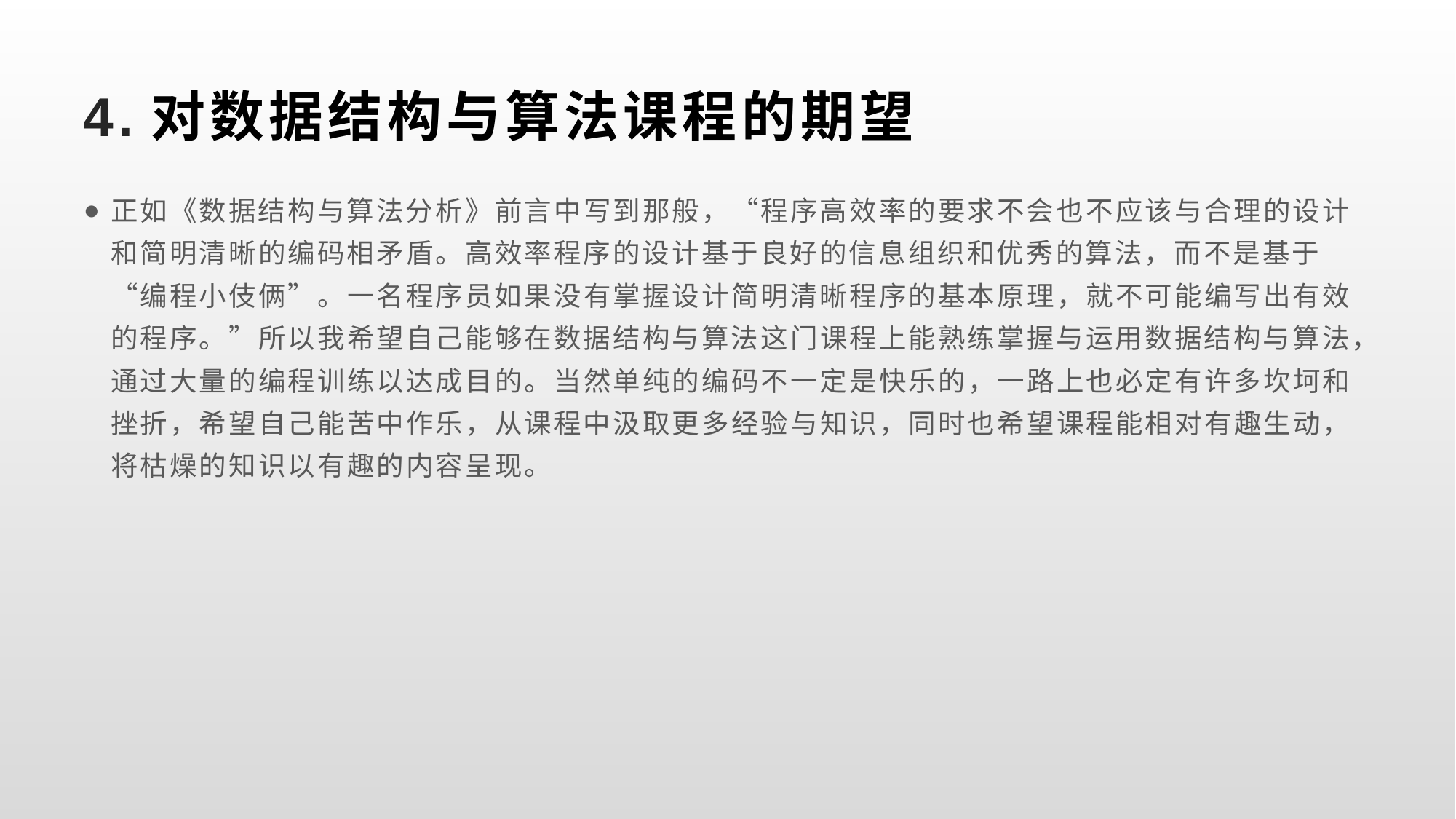

# 4.对数据结构与算法课程的期望
正如《数据结构与算法分析》前言中写到那般，“程序高效率的要求不会也不应该与合理的设计和简明清晰的编码相矛盾。高效率程序的设计基于良好的信息组织和优秀的算法，而不是基于“编程小伎俩”。一名程序员如果没有掌握设计简明清晰程序的基本原理，就不可能编写出有效的程序。”所以我希望自己能够在数据结构与算法这门课程上能熟练掌握与运用数据结构与算法，通过大量的编程训练以达成目的。当然单纯的编码不一定是快乐的，一路上也必定有许多坎坷和挫折，希望自己能苦中作乐，从课程中汲取更多经验与知识，同时也希望课程能相对有趣生动，将枯燥的知识以有趣的内容呈现。